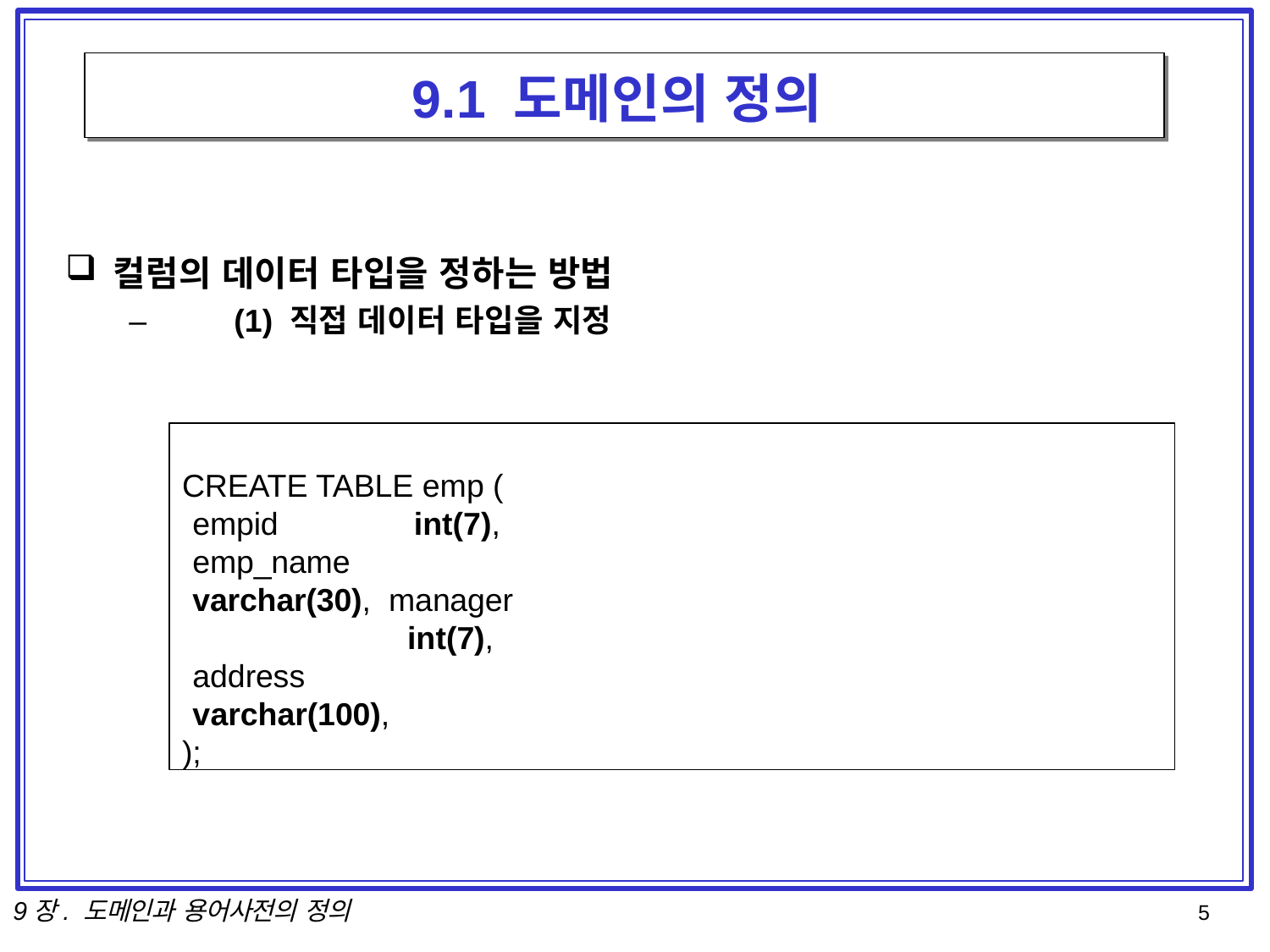

# 9.1 도메인의 정의
컬럼의 데이터 타입을 정하는 방법
–	(1) 직접 데이터 타입을 지정

CREATE TABLE emp (
empid			int(7),  emp_name		varchar(30),  manager		int(7),  address	varchar(100),
);
9장. 도메인과 용어사전의 정의
5